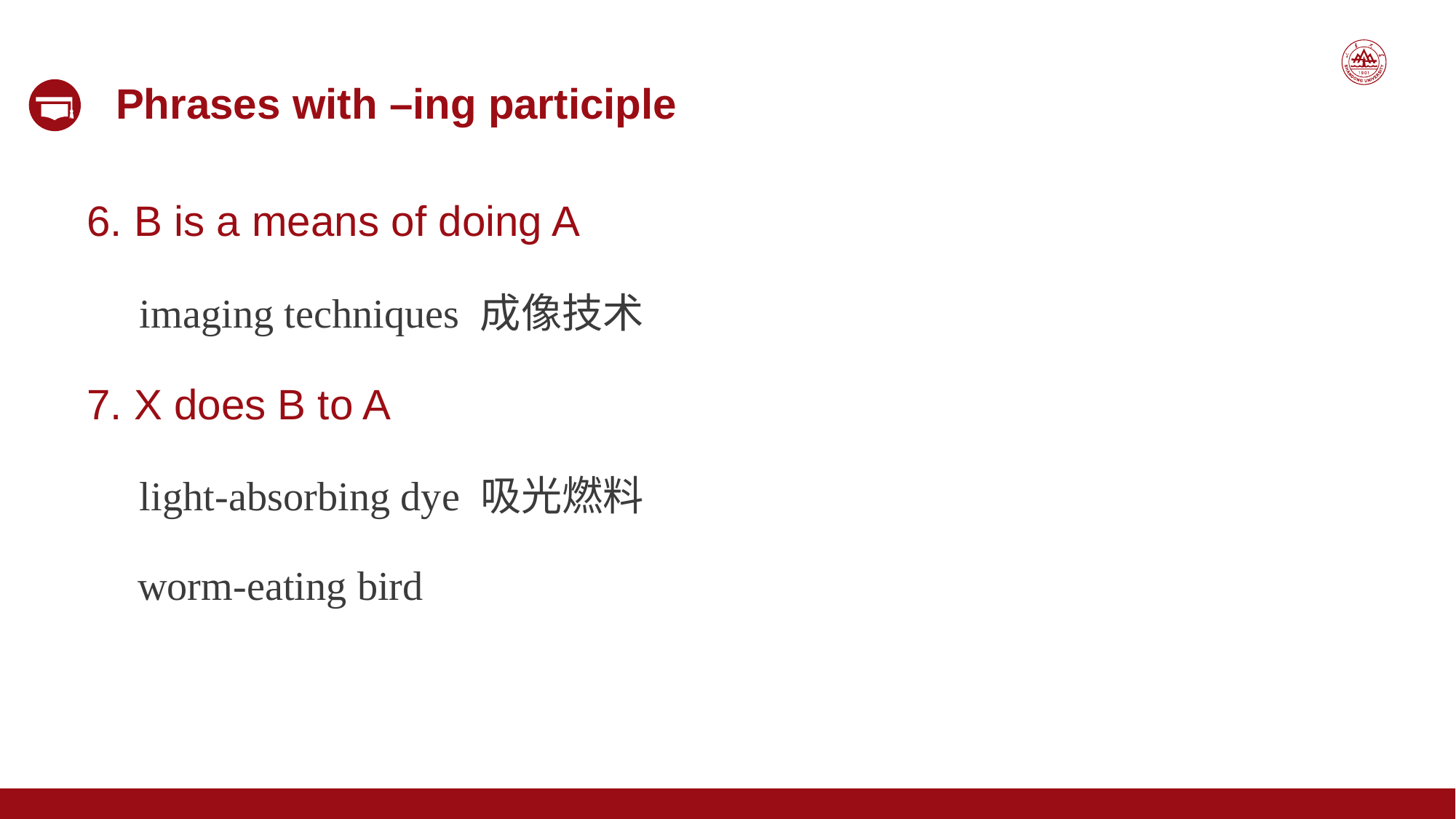

Phrases with –ing participle
6. B is a means of doing A
     imaging techniques 成像技术
7. X does B to A
     light-absorbing dye 吸光燃料
     worm-eating bird